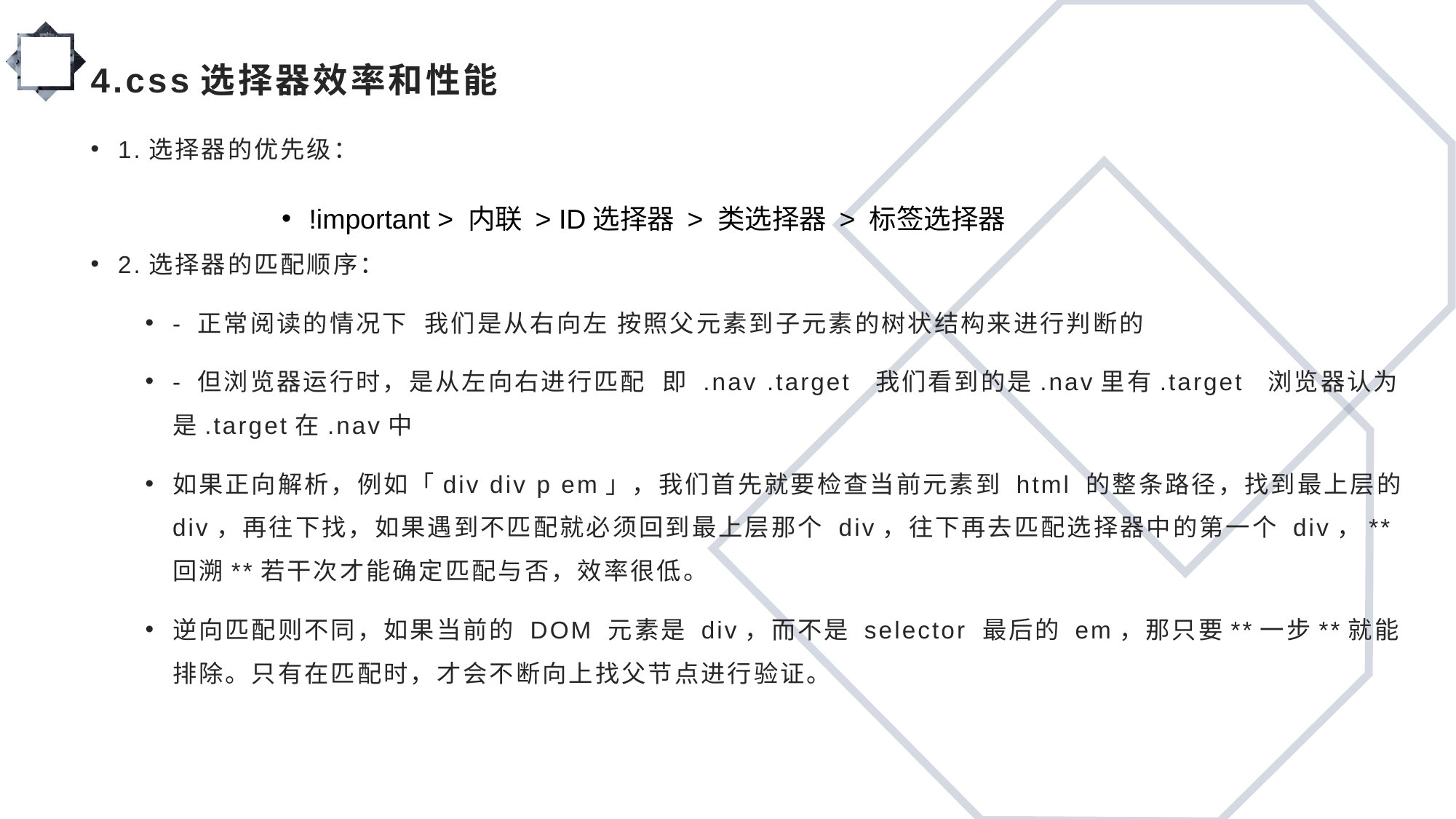

# 4.css选择器效率和性能
1.选择器的优先级：
!important > 内联 > ID选择器 > 类选择器 > 标签选择器
2.选择器的匹配顺序：
- 正常阅读的情况下  我们是从右向左 按照父元素到子元素的树状结构来进行判断的
- 但浏览器运行时，是从左向右进行匹配  即 .nav .target  我们看到的是.nav里有.target  浏览器认为是.target在.nav中
如果正向解析，例如「div div p em」，我们首先就要检查当前元素到 html 的整条路径，找到最上层的 div，再往下找，如果遇到不匹配就必须回到最上层那个 div，往下再去匹配选择器中的第一个 div，**回溯**若干次才能确定匹配与否，效率很低。
逆向匹配则不同，如果当前的 DOM 元素是 div，而不是 selector 最后的 em，那只要**一步**就能排除。只有在匹配时，才会不断向上找父节点进行验证。